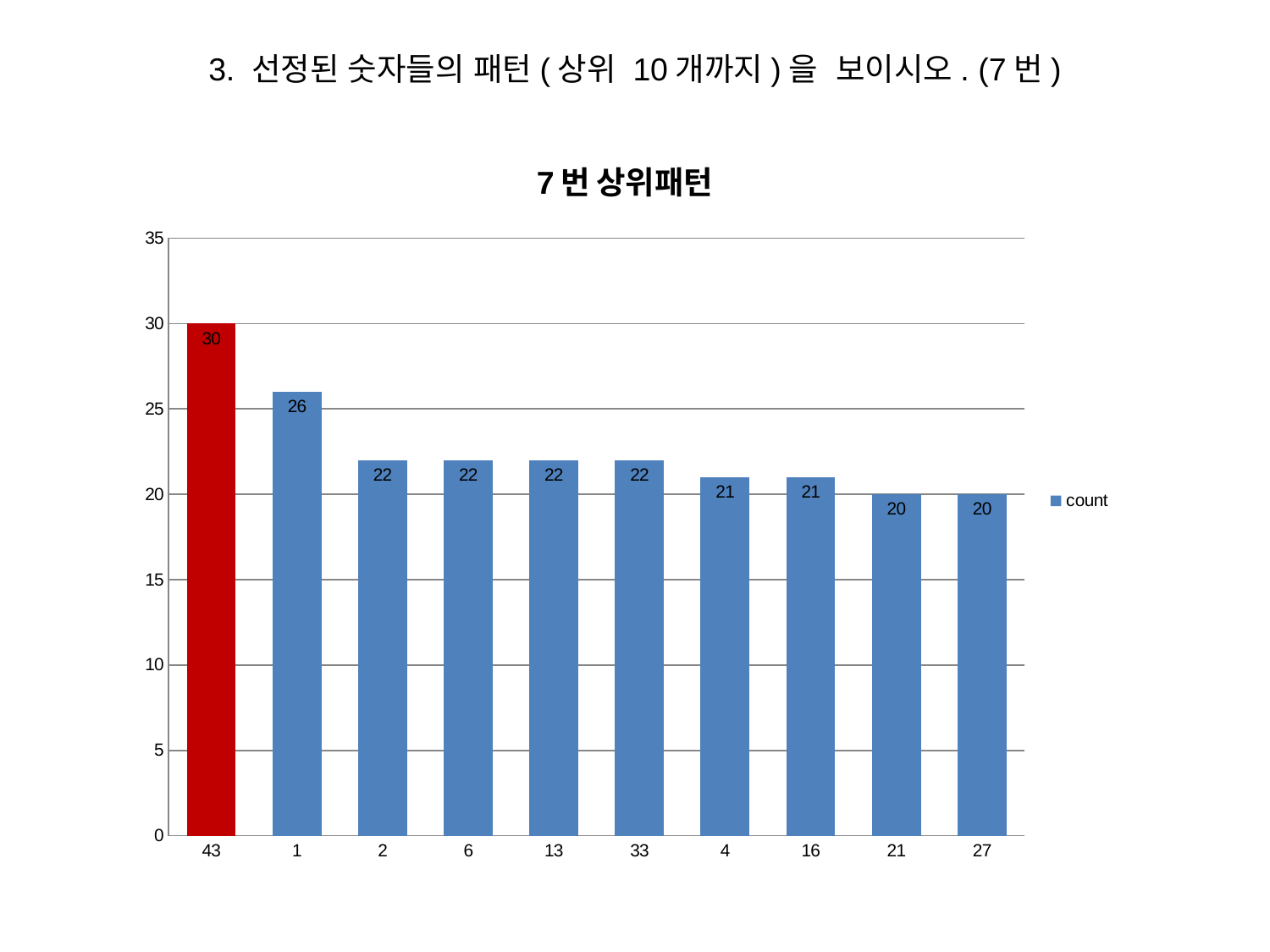

3. 선정된 숫자들의 패턴(상위 10개까지)을  보이시오. (7번)

### Chart: 7번 상위패턴

| Category | count |
|---|---|
| 43 | 30.0 |
| 1 | 26.0 |
| 2 | 22.0 |
| 6 | 22.0 |
| 13 | 22.0 |
| 33 | 22.0 |
| 4 | 21.0 |
| 16 | 21.0 |
| 21 | 20.0 |
| 27 | 20.0 |